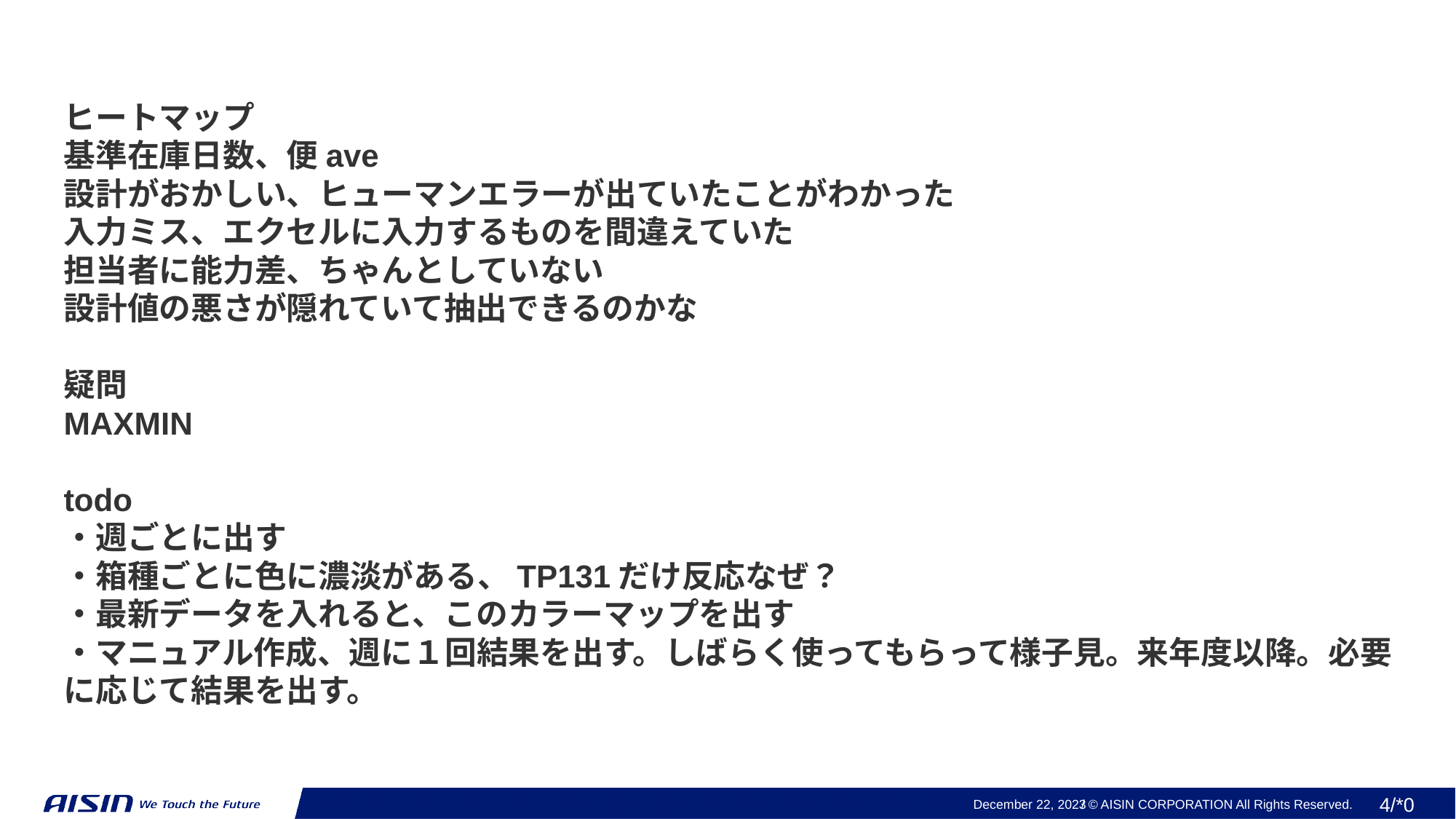

ヒートマップ
基準在庫日数、便ave
設計がおかしい、ヒューマンエラーが出ていたことがわかった
入力ミス、エクセルに入力するものを間違えていた
担当者に能力差、ちゃんとしていない
設計値の悪さが隠れていて抽出できるのかな

疑問
MAXMIN

todo
・週ごとに出す
・箱種ごとに色に濃淡がある、TP131だけ反応なぜ？
・最新データを入れると、このカラーマップを出す
・マニュアル作成、週に１回結果を出す。しばらく使ってもらって様子見。来年度以降。必要に応じて結果を出す。
December 22, 2023